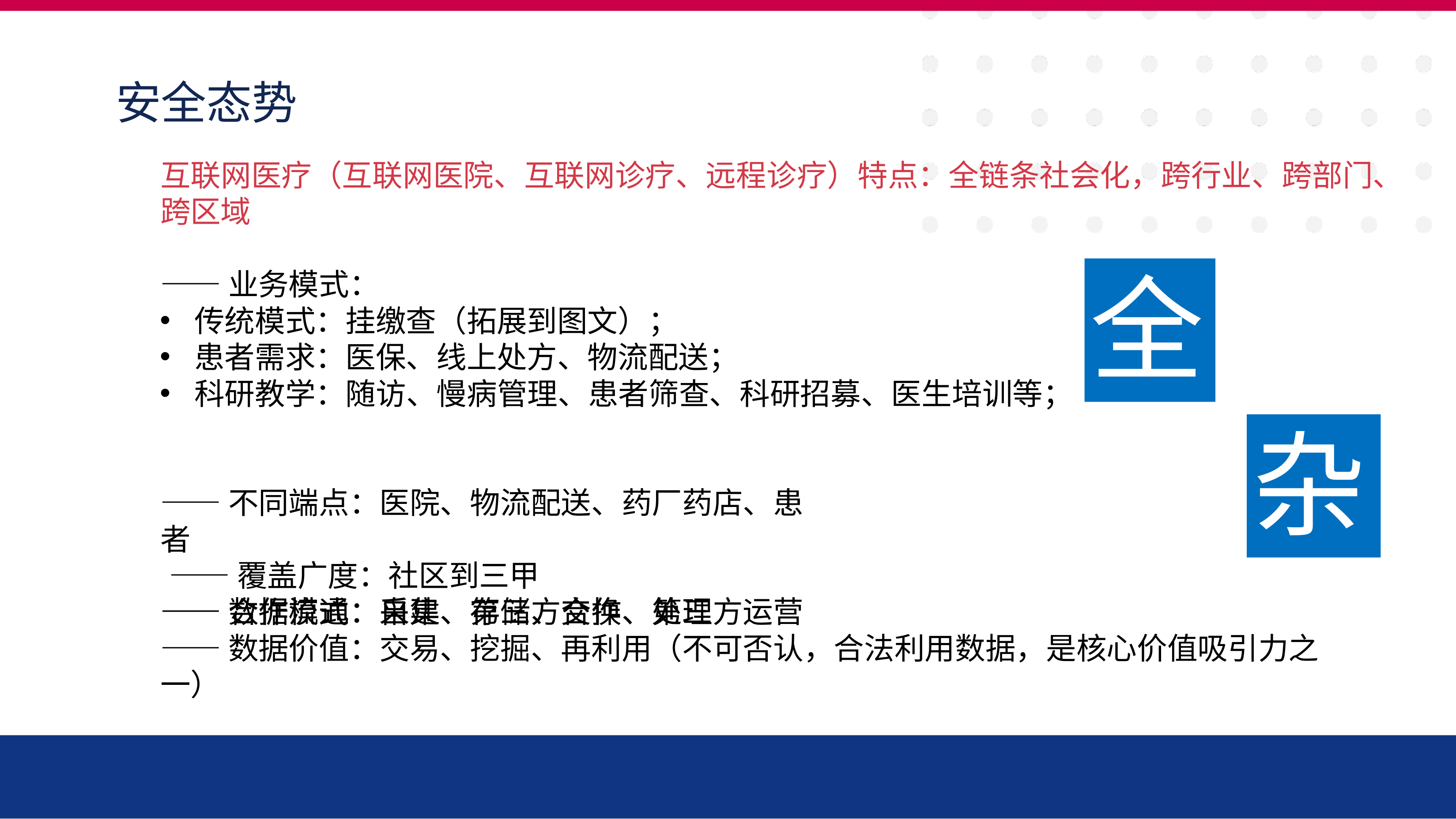

安全态势
互联网医疗（互联网医院、互联网诊疗、远程诊疗）特点：全链条社会化，跨行业、跨部门、 跨区域
全

——业务模式：
传统模式：挂缴查（拓展到图文）；
患者需求：医保、线上处方、物流配送；
科研教学：随访、慢病管理、患者筛查、科研招募、医生培训等；
杂

——不同端点：医院、物流配送、药厂药店、患者
——覆盖广度：社区到三甲
——数据流通：采集、存储、交换、处理
——合作模式：自建、第三方合作、第三方运营
——数据价值：交易、挖掘、再利用（不可否认，合法利用数据，是核心价值吸引力之一）